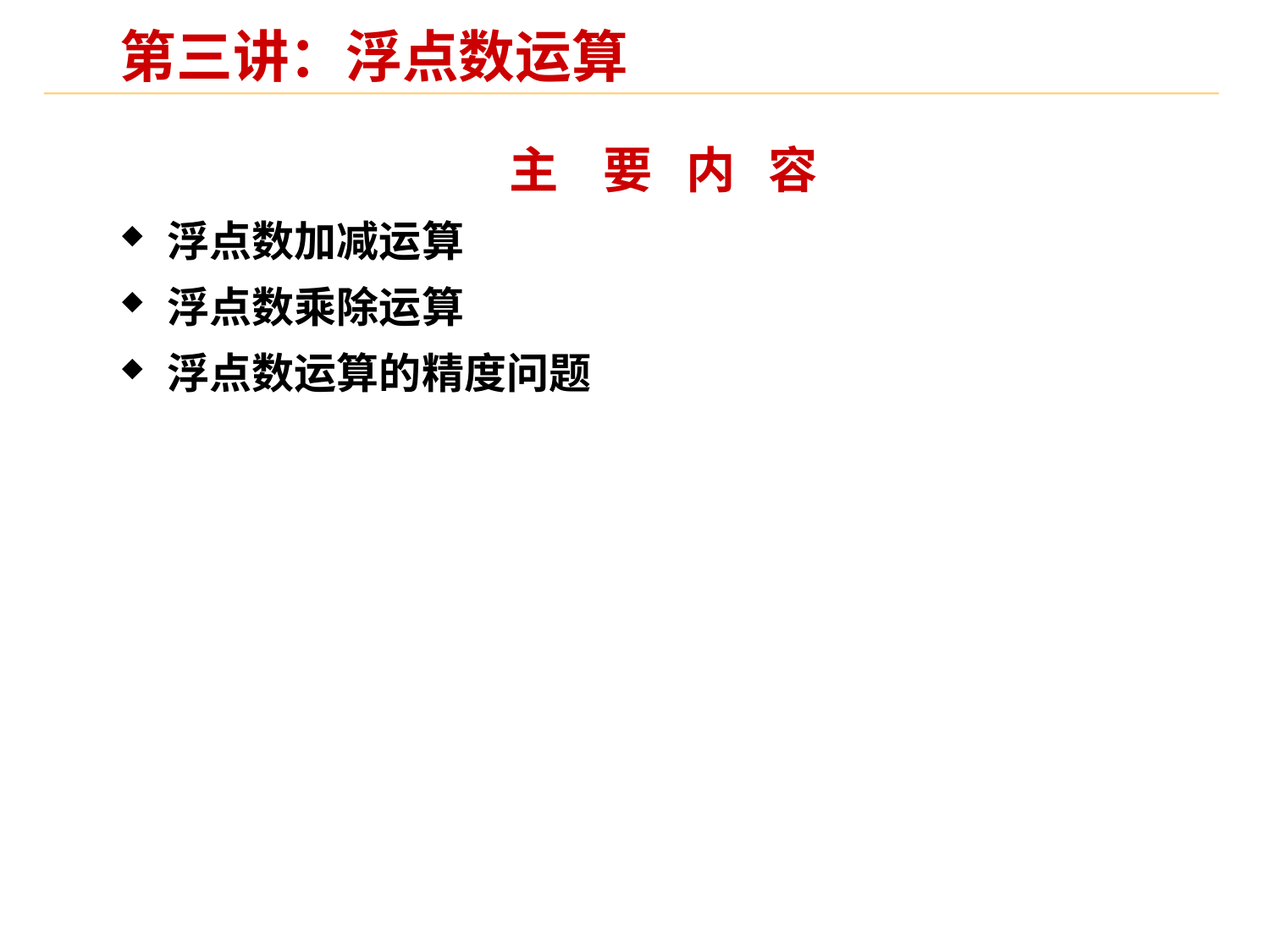

第三讲：浮点数运算
主    要   内   容
浮点数加减运算
浮点数乘除运算
浮点数运算的精度问题
51